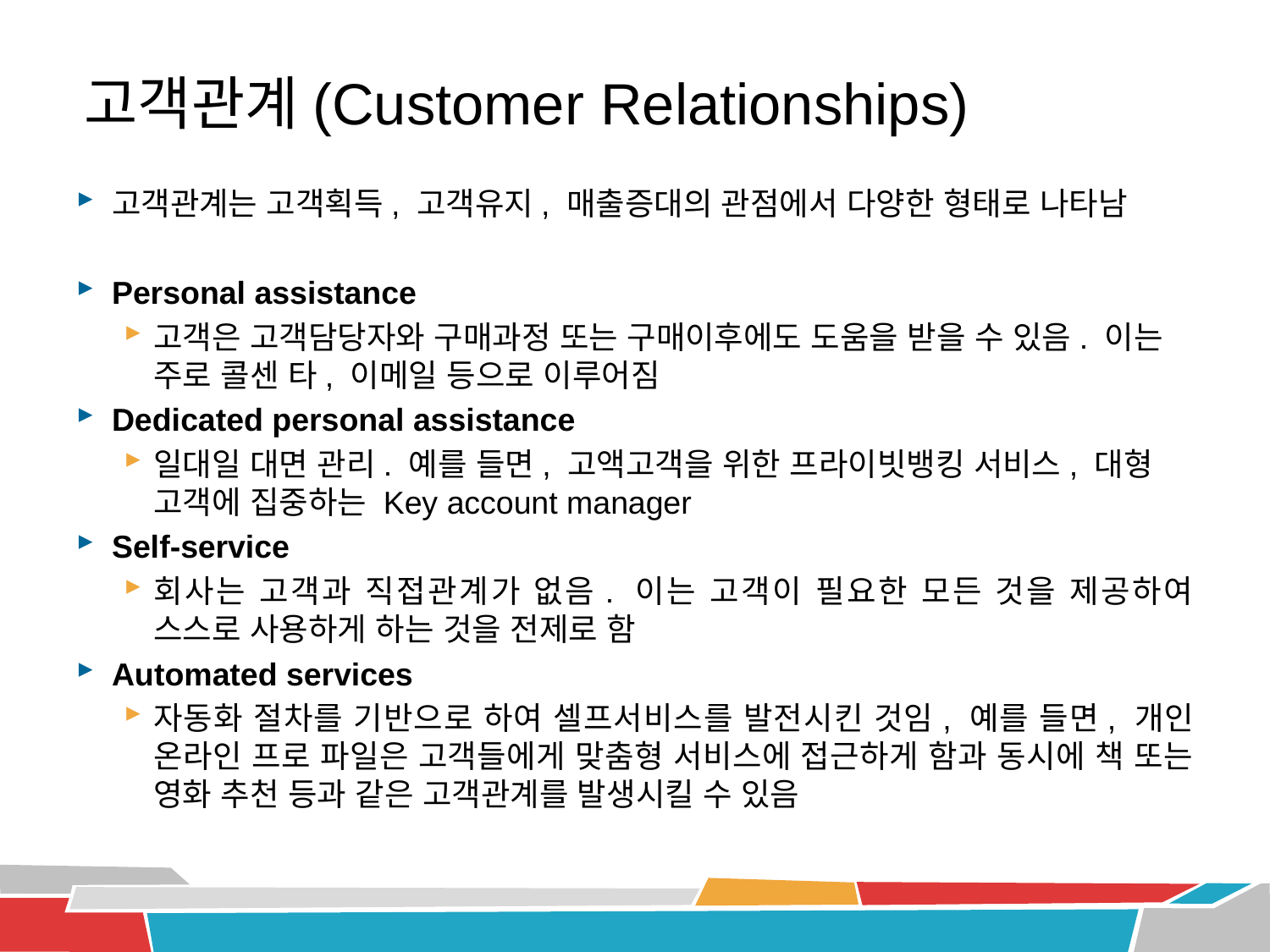

# 고객관계(Customer Relationships)
고객관계는 고객획득, 고객유지, 매출증대의 관점에서 다양한 형태로 나타남

Personal assistance
고객은 고객담당자와 구매과정 또는 구매이후에도 도움을 받을 수 있음. 이는 주로 콜센 타, 이메일 등으로 이루어짐
Dedicated personal assistance
일대일 대면 관리. 예를 들면, 고액고객을 위한 프라이빗뱅킹 서비스, 대형 고객에 집중하는 Key account manager
Self-service
회사는 고객과 직접관계가 없음. 이는 고객이 필요한 모든 것을 제공하여 스스로 사용하게 하는 것을 전제로 함
Automated services
자동화 절차를 기반으로 하여 셀프서비스를 발전시킨 것임, 예를 들면, 개인 온라인 프로 파일은 고객들에게 맞춤형 서비스에 접근하게 함과 동시에 책 또는 영화 추천 등과 같은 고객관계를 발생시킬 수 있음